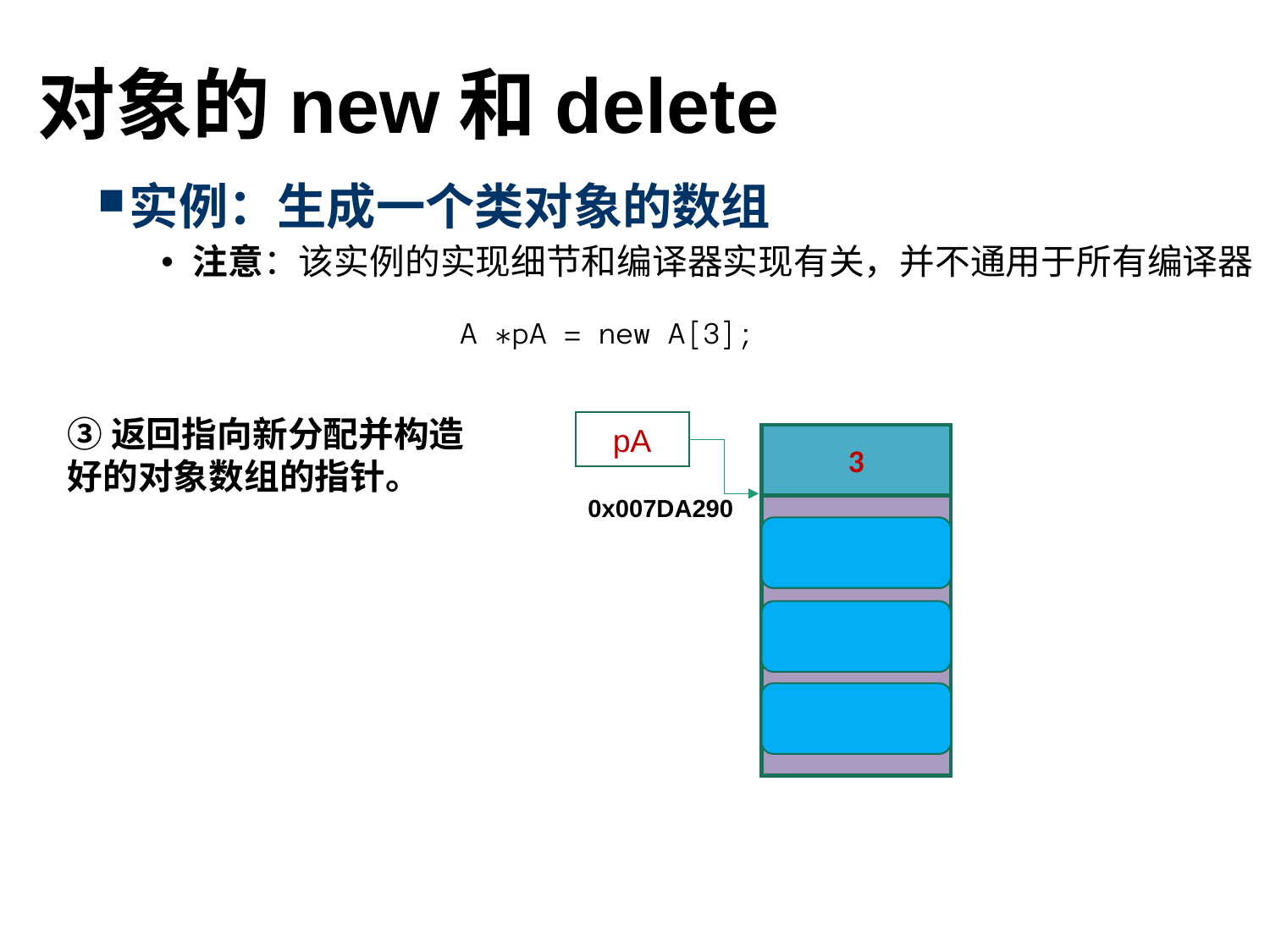

# 对象的new和delete
实例：生成一个类对象的数组
注意：该实例的实现细节和编译器实现有关，并不通用于所有编译器

A *pA = new A[3];
③返回指向新分配并构造好的对象数组的指针。
pA
3

3

0x007DA290